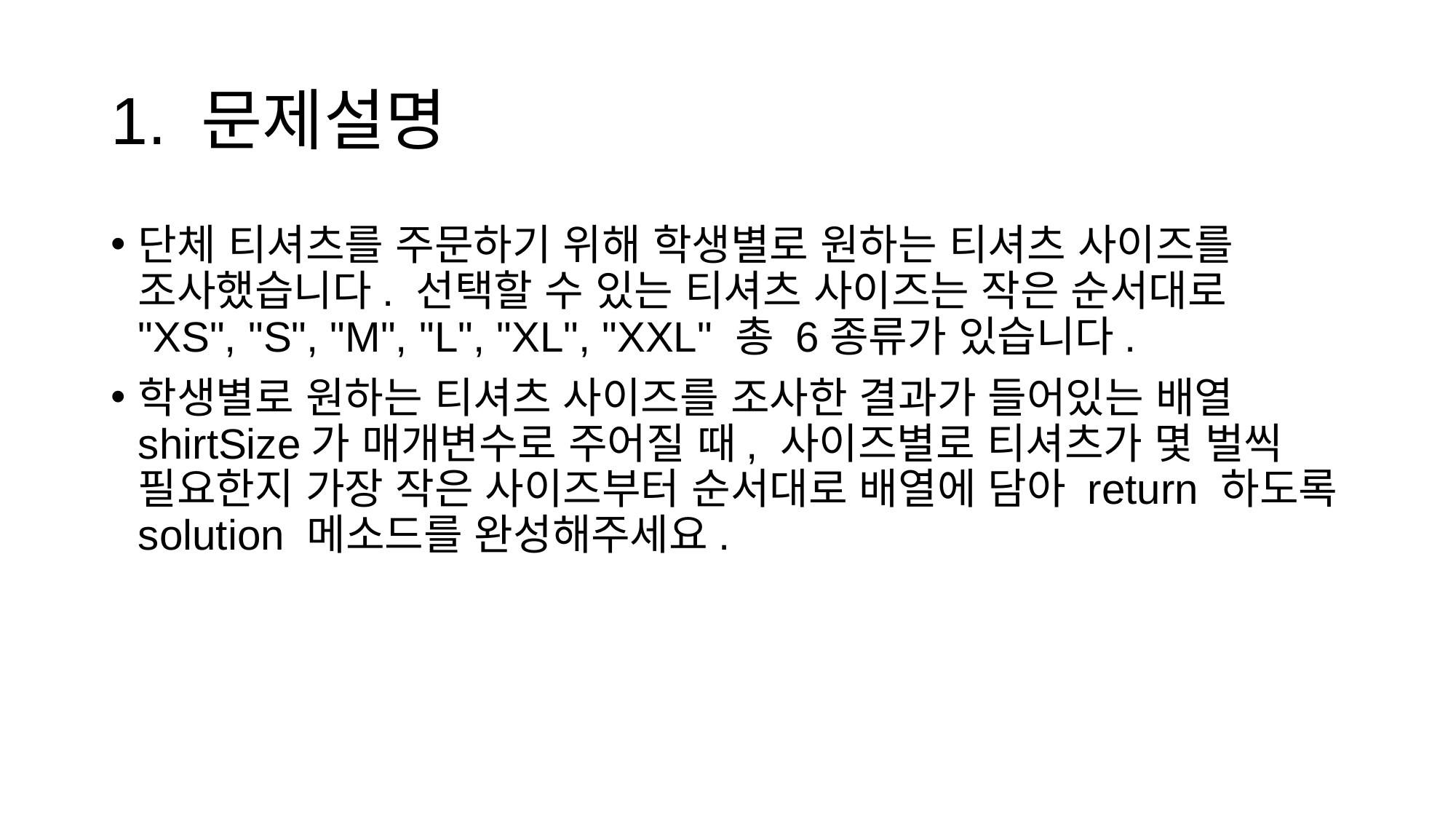

# 1. 문제설명
단체 티셔츠를 주문하기 위해 학생별로 원하는 티셔츠 사이즈를 조사했습니다. 선택할 수 있는 티셔츠 사이즈는 작은 순서대로 "XS", "S", "M", "L", "XL", "XXL" 총 6종류가 있습니다.
학생별로 원하는 티셔츠 사이즈를 조사한 결과가 들어있는 배열 shirtSize가 매개변수로 주어질 때, 사이즈별로 티셔츠가 몇 벌씩 필요한지 가장 작은 사이즈부터 순서대로 배열에 담아 return 하도록 solution 메소드를 완성해주세요.